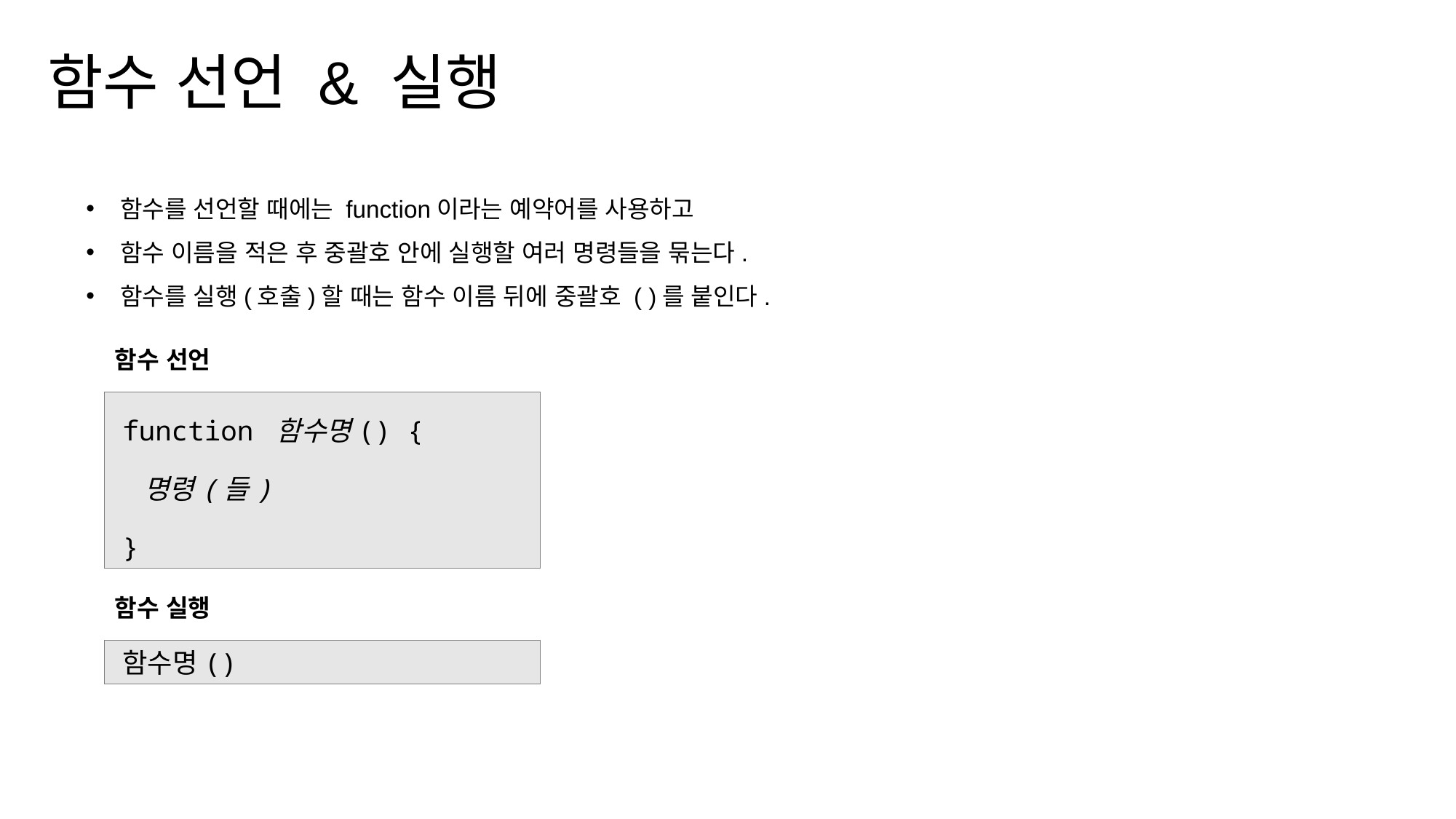

함수 선언 & 실행
함수를 선언할 때에는 function이라는 예약어를 사용하고
함수 이름을 적은 후 중괄호 안에 실행할 여러 명령들을 묶는다.
함수를 실행(호출)할 때는 함수 이름 뒤에 중괄호 ( )를 붙인다.
함수 선언
function 함수명() {
  명령(들)
}
함수 실행
함수명()